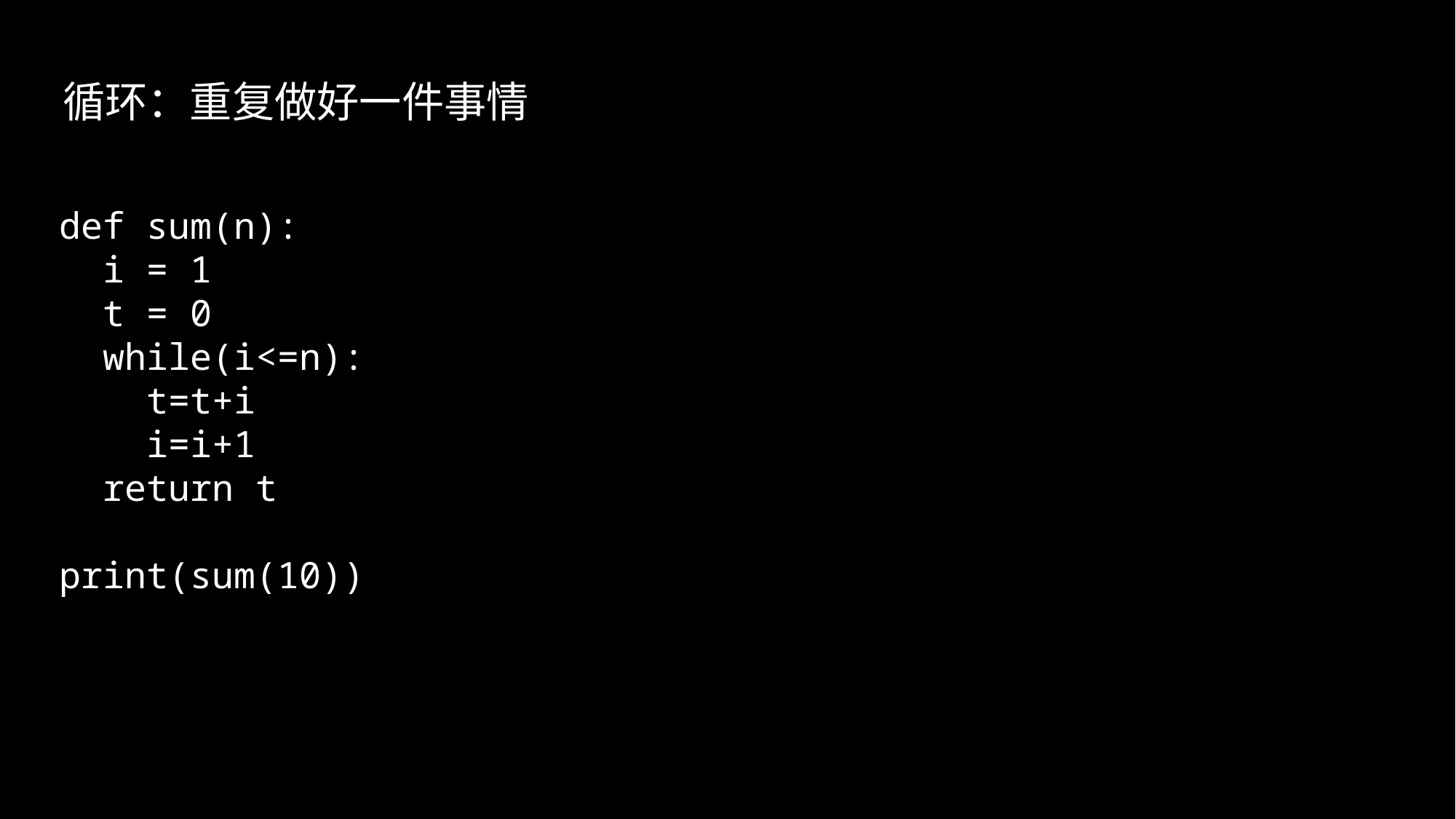

循环：重复做好一件事情
def sum(n):
  i = 1
  t = 0
  while(i<=n):
    t=t+i
    i=i+1
  return t

print(sum(10))